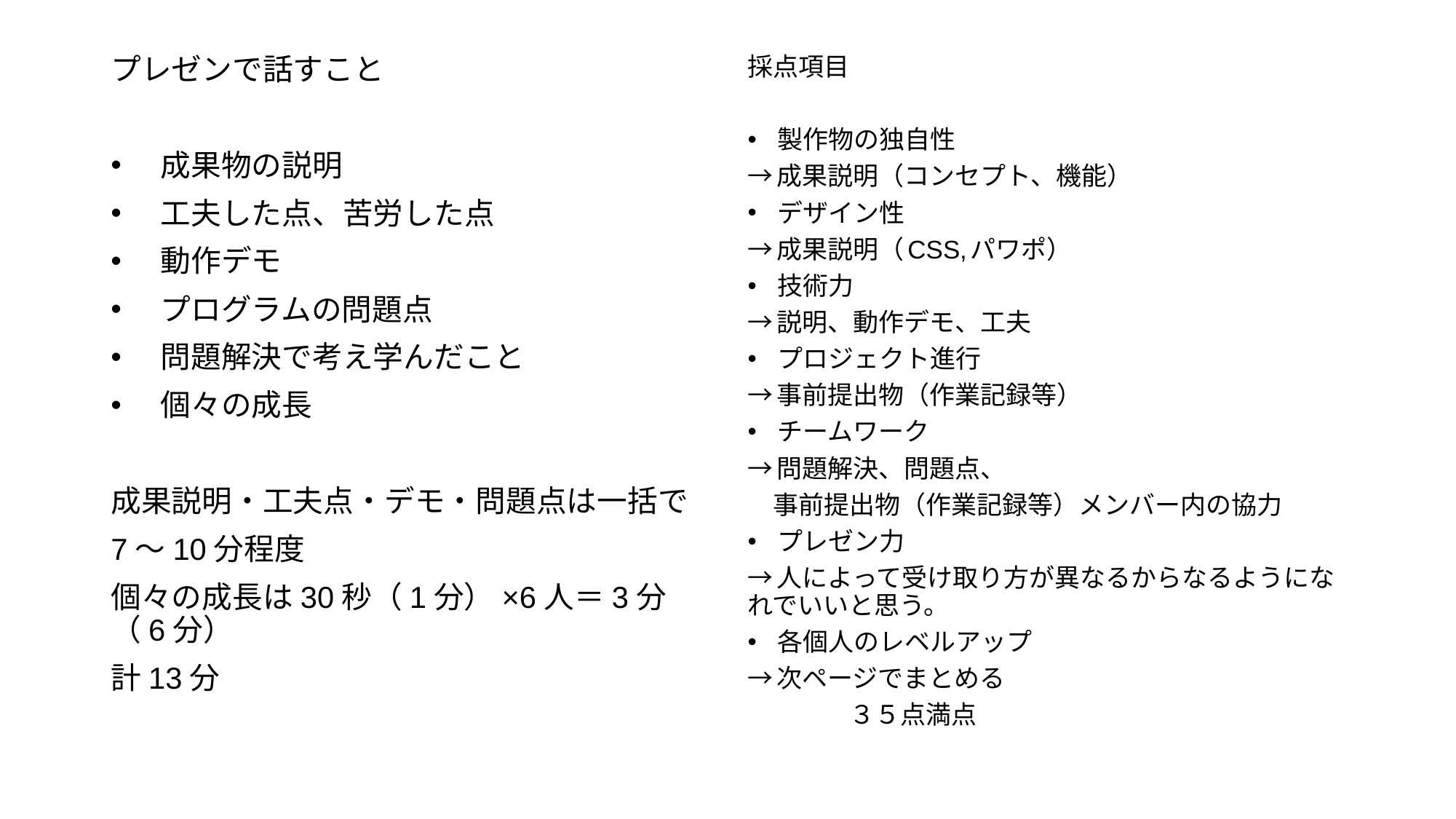

プレゼンで話すこと

成果物の説明
工夫した点、苦労した点
動作デモ
プログラムの問題点
問題解決で考え学んだこと
個々の成長

成果説明・工夫点・デモ・問題点は一括で
7～10分程度
個々の成長は30秒（1分）×6人＝3分（6分）
計13分

採点項目

製作物の独自性
→成果説明（コンセプト、機能）
デザイン性
→成果説明（CSS,パワポ）
技術力
→説明、動作デモ、工夫
プロジェクト進行
→事前提出物（作業記録等）
チームワーク
→問題解決、問題点、
　事前提出物（作業記録等）メンバー内の協力
プレゼン力
→人によって受け取り方が異なるからなるようになれでいいと思う。
各個人のレベルアップ
→次ページでまとめる
　　　　３５点満点